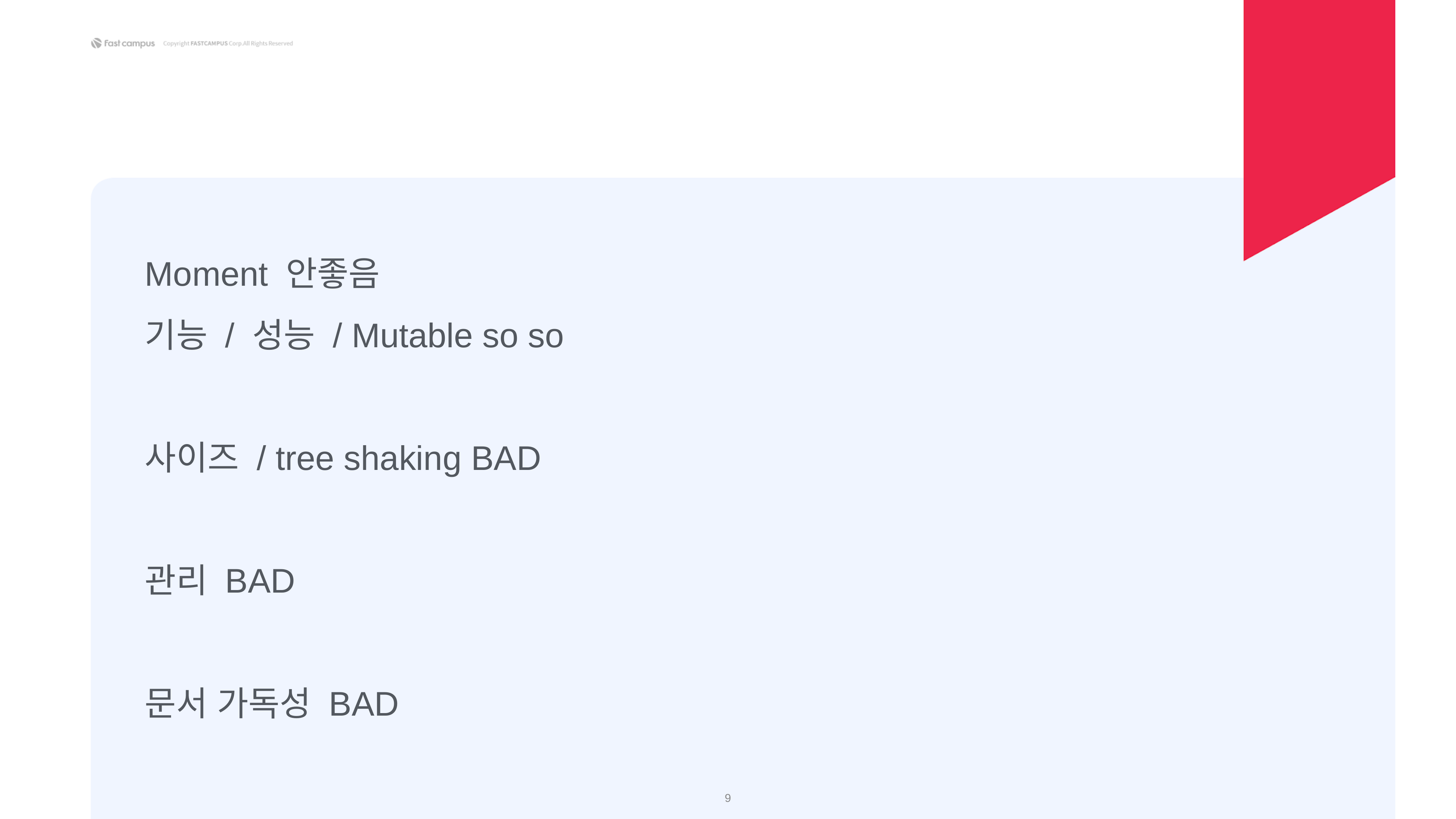

Moment 안좋음
기능 / 성능 / Mutable so so

사이즈 / tree shaking BAD

관리 BAD

문서 가독성 BAD
9